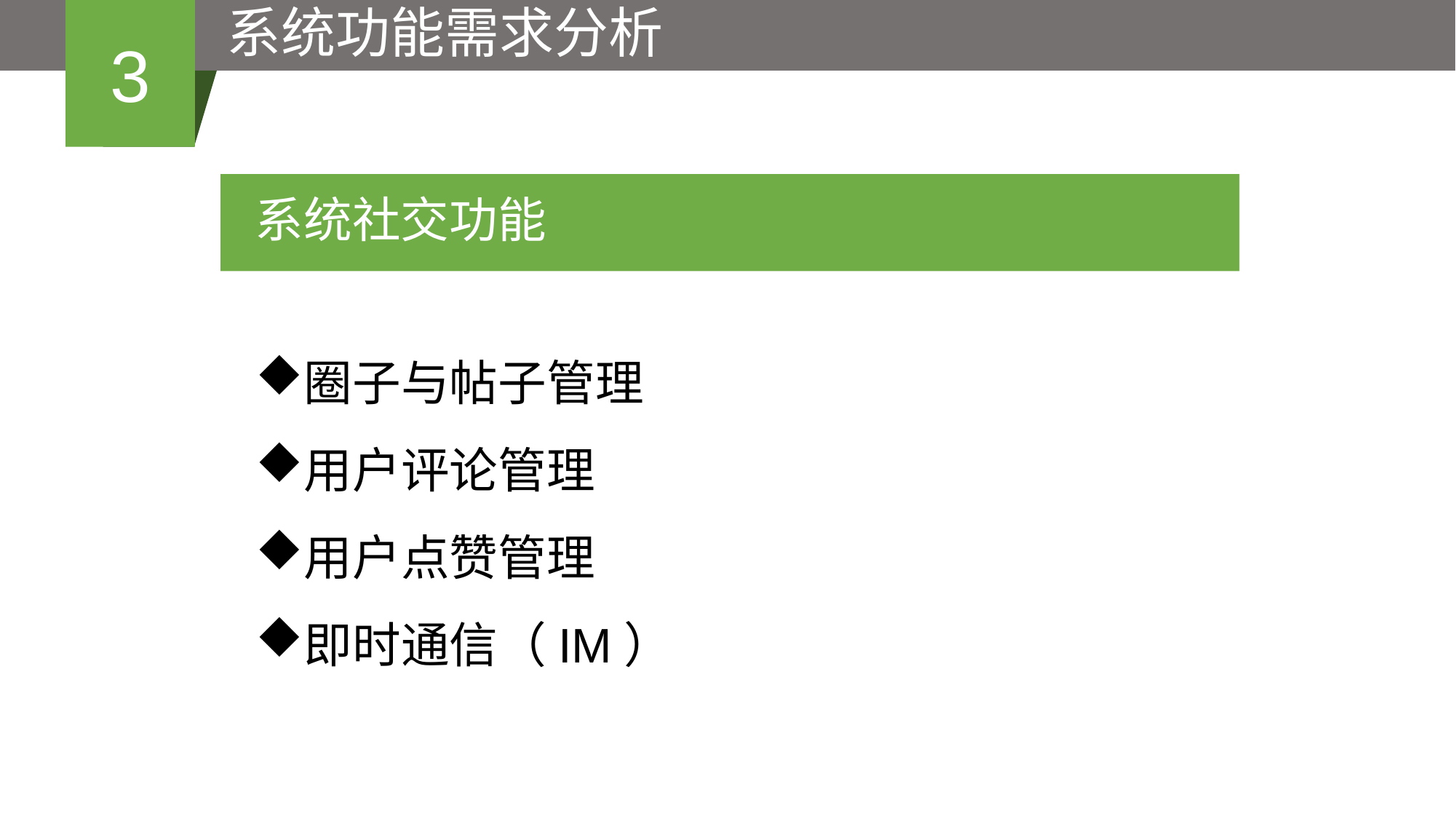

系统功能需求分析
3

系统社交功能
圈子与帖子管理
用户评论管理
用户点赞管理
即时通信（IM）